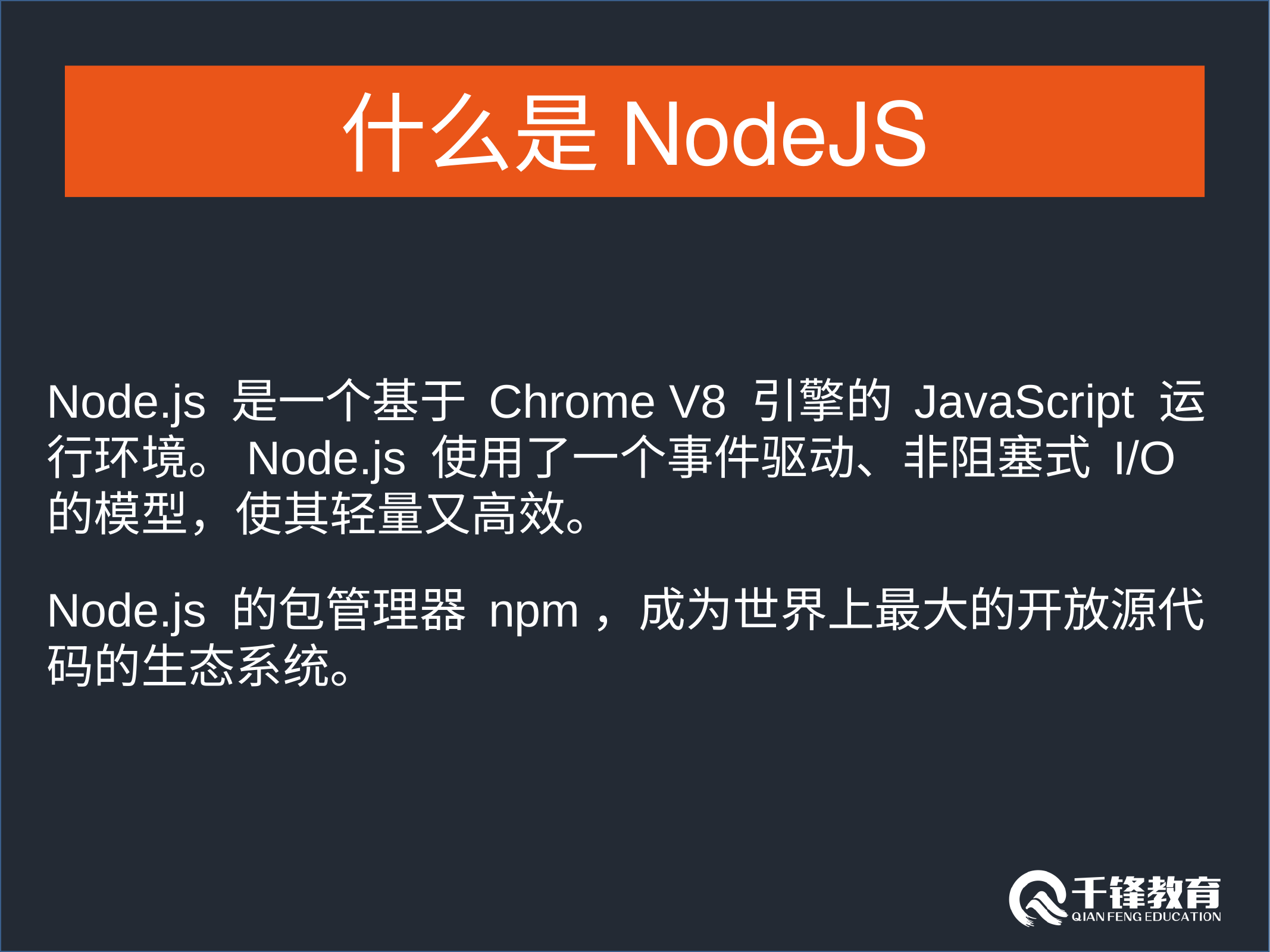

什么是NodeJS
Node.js 是一个基于 Chrome V8 引擎的 JavaScript 运行环境。Node.js 使用了一个事件驱动、非阻塞式 I/O 的模型，使其轻量又高效。
Node.js 的包管理器 npm，成为世界上最大的开放源代码的生态系统。